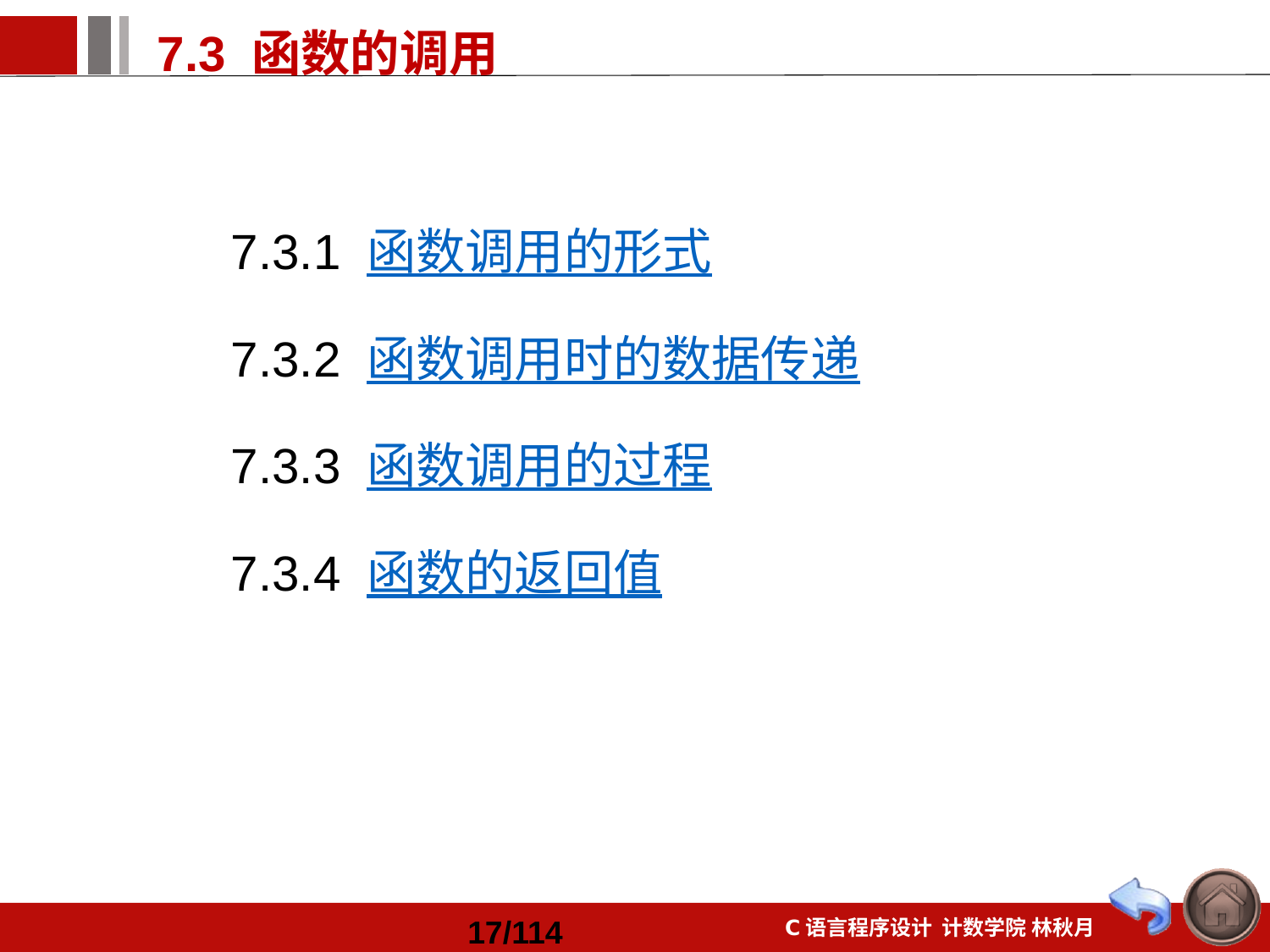

7.3.1 函数调用的形式
7.3.2 函数调用时的数据传递
7.3.3 函数调用的过程
7.3.4 函数的返回值